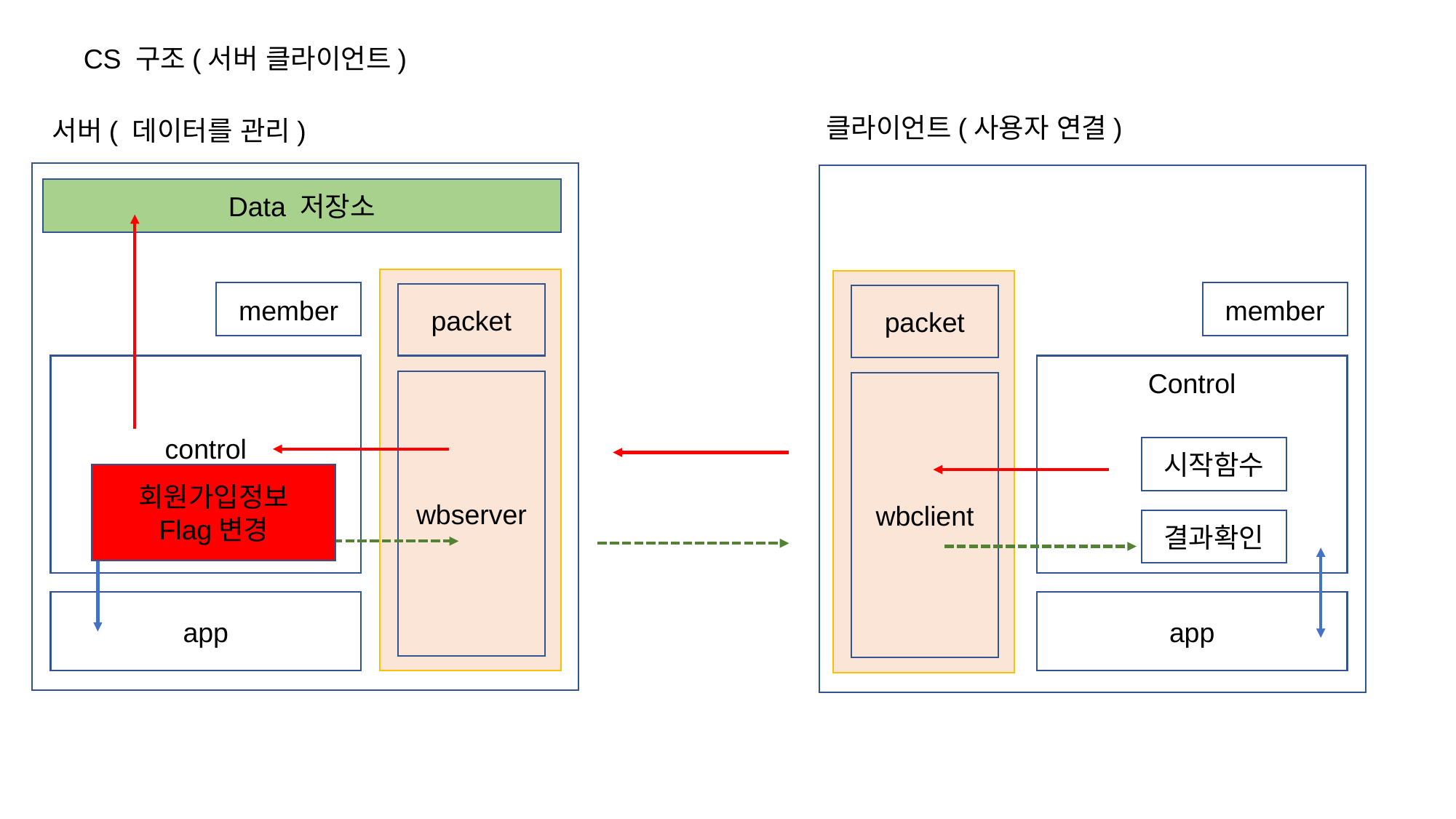

CS 구조(서버 클라이언트)
클라이언트(사용자 연결)
서버( 데이터를 관리)

Data 저장소

member
member
packet
packet
control

Control

wbserver
wbclient
시작함수
회원가입정보
Flag변경
결과확인
app
app